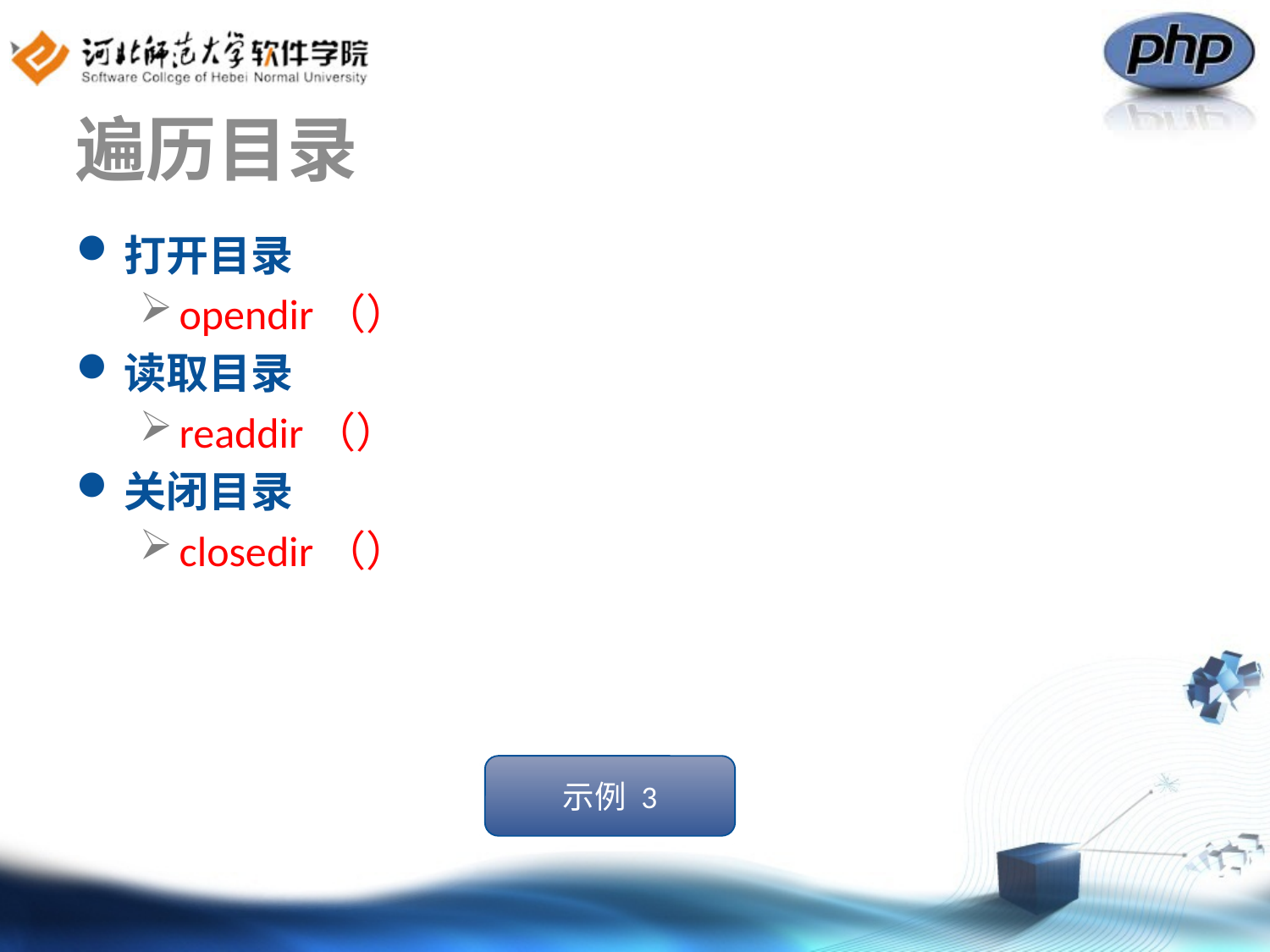

# 遍历目录
打开目录
opendir（）
读取目录
readdir（）
关闭目录
closedir（）
示例 3